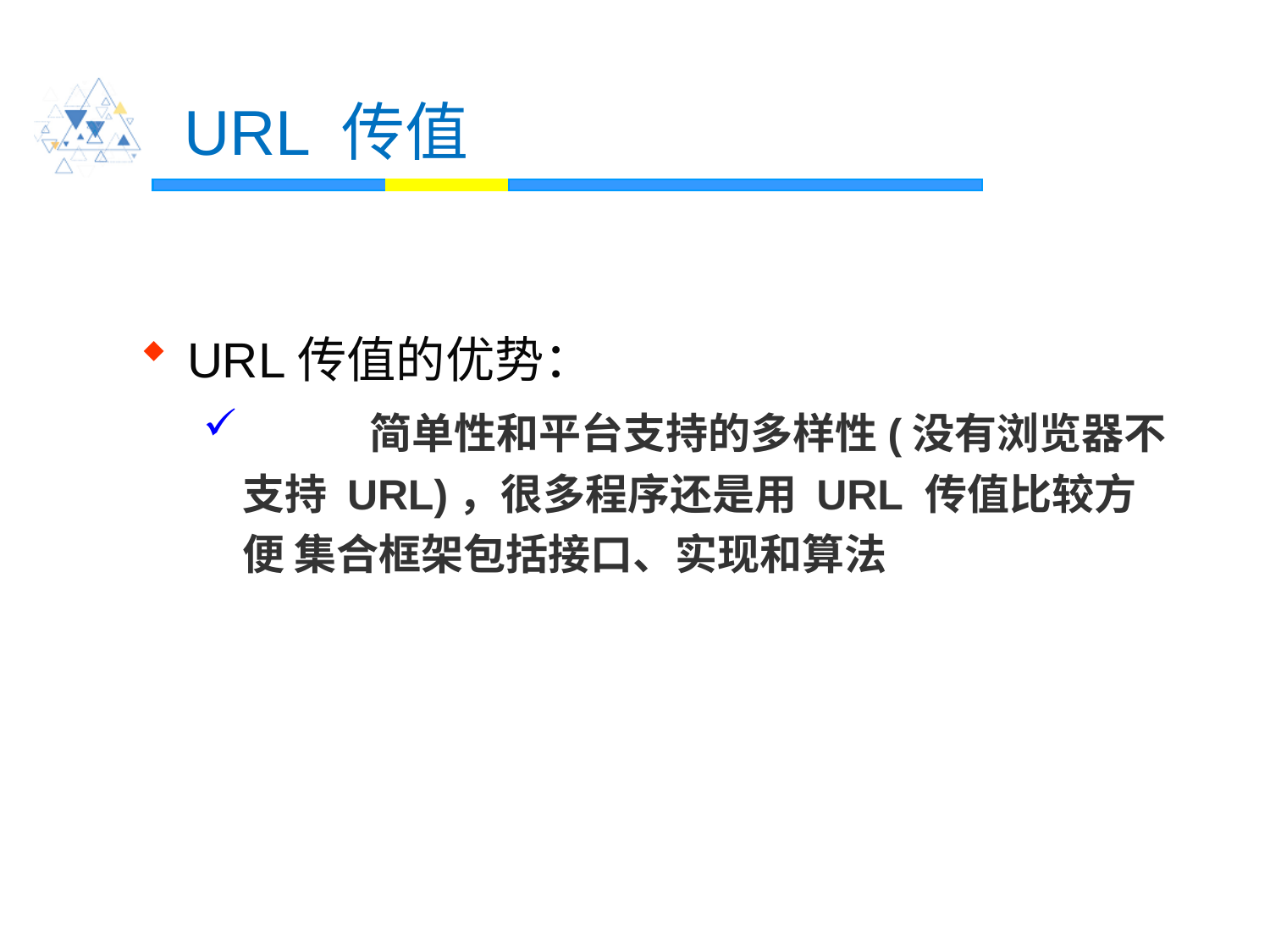

# URL 传值

URL传值的优势：
 	简单性和平台支持的多样性(没有浏览器不支持 URL)，很多程序还是用 URL 传值比较方便 集合框架包括接口、实现和算法